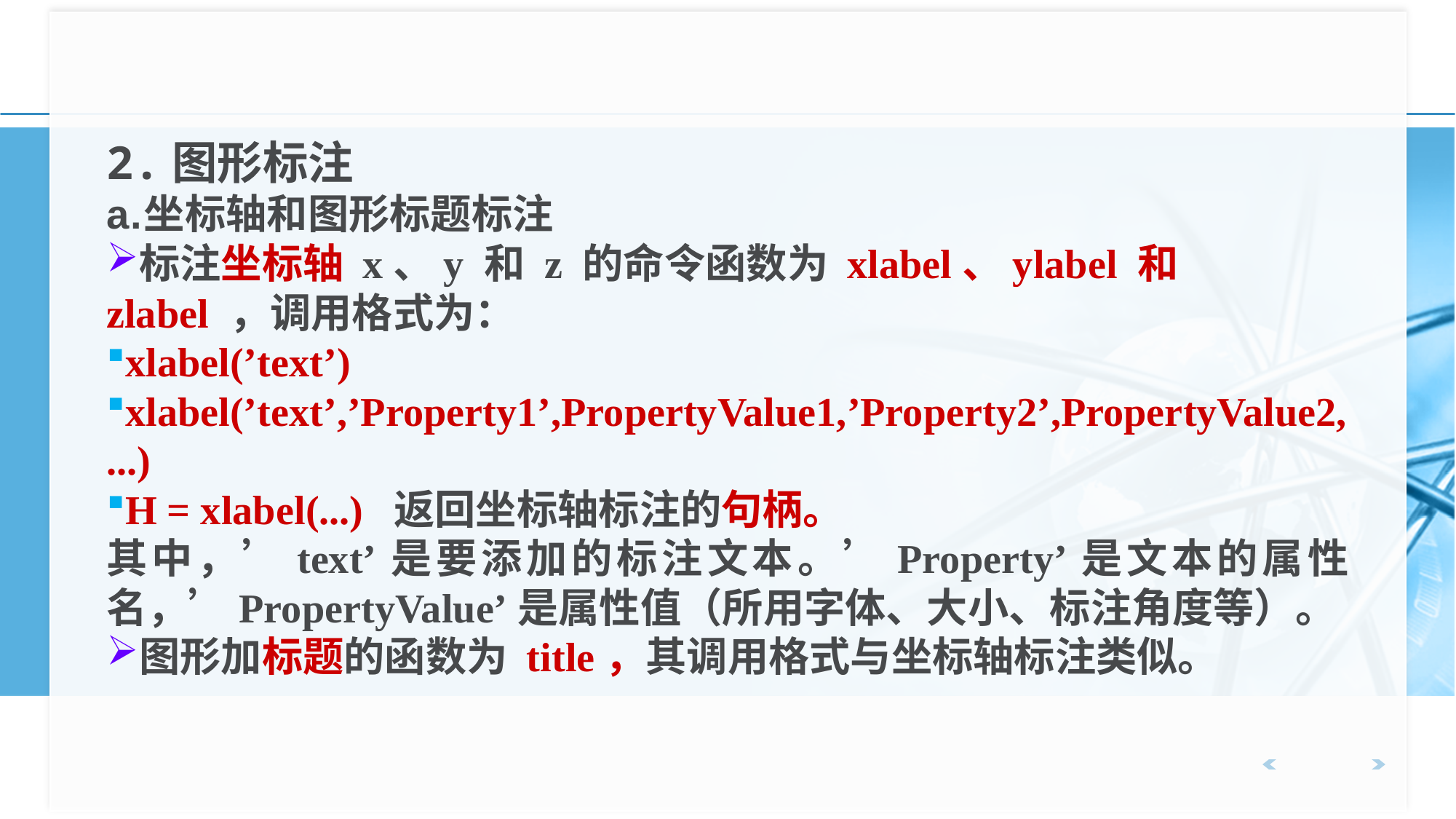

2.图形标注
坐标轴和图形标题标注
标注坐标轴 x、y 和 z 的命令函数为 xlabel、ylabel 和 zlabel ，调用格式为：
xlabel(’text’)
xlabel(’text’,’Property1’,PropertyValue1,’Property2’,PropertyValue2,...)
H = xlabel(...)  返回坐标轴标注的句柄。
其中，’text’是要添加的标注文本。’Property’是文本的属性名，’PropertyValue’是属性值（所用字体、大小、标注角度等）。
图形加标题的函数为 title，其调用格式与坐标轴标注类似。
34